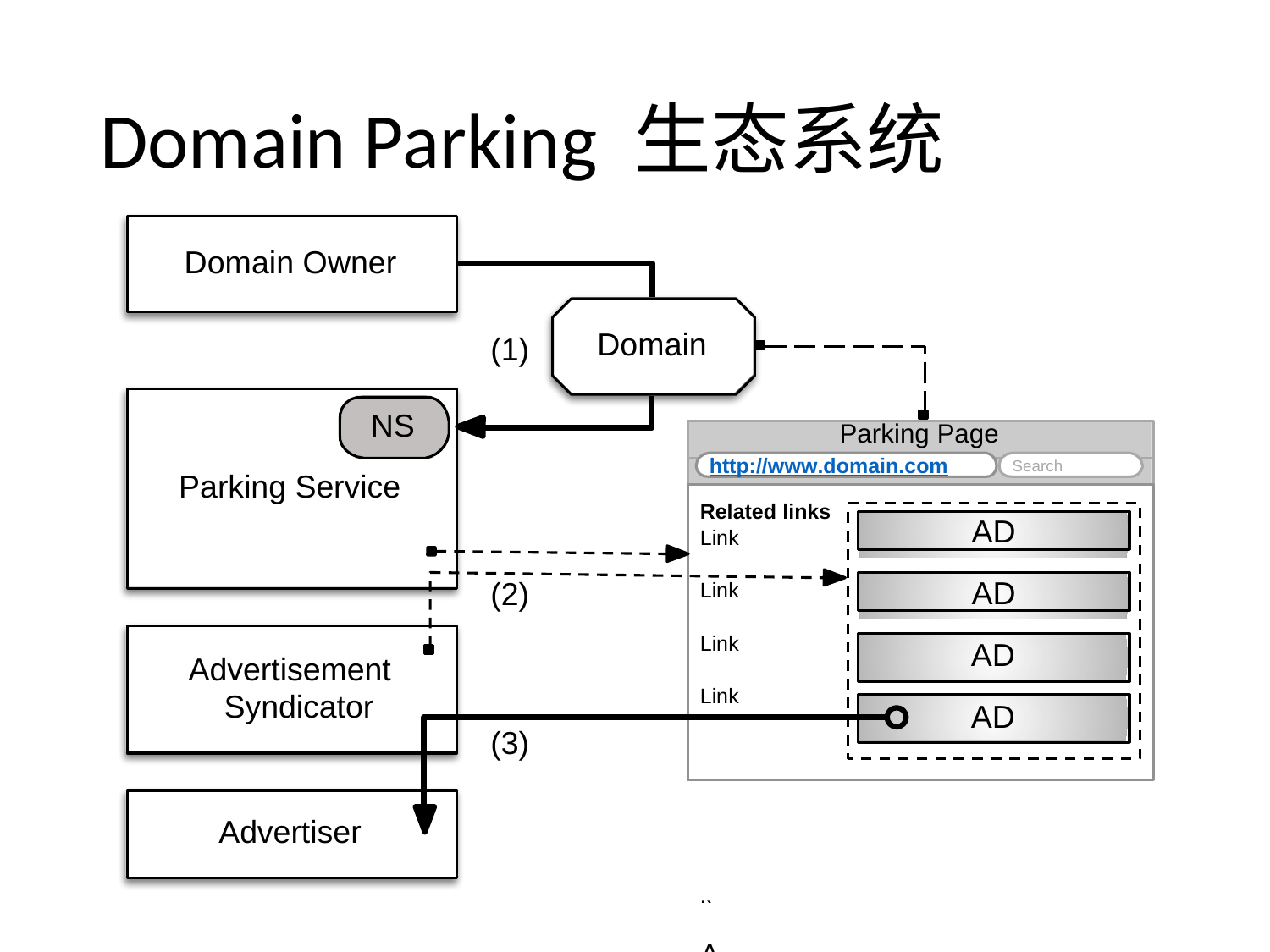

# Domain Parking 生态系统

Domain Owner

Parking Page
http://www.domain.com	Search
Parking Service
Related links
Link	AD
Link
Link	AD
Link
Advertisement	AD
Syndicator	AD

Advertiser

Domain Owner

Domain
(1)

NS

Parking Page

http://www.domain.com

Search

Parking Service

Related links

AD

Link  Link  Link  Link

AD

(2)

AD

Advertisement  Syndicator

AD

(3)

Advertiser